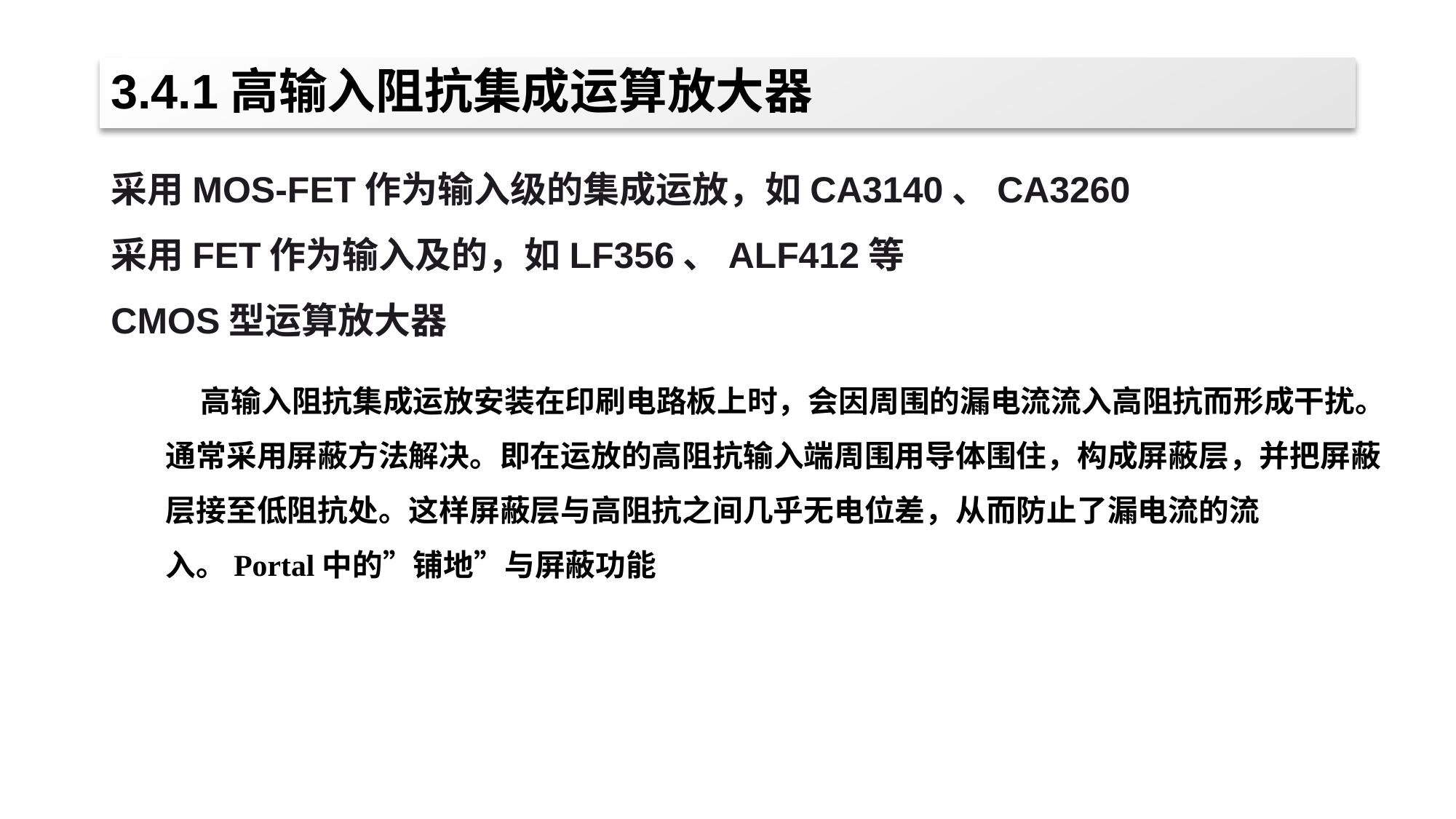

# 3.4.1高输入阻抗集成运算放大器
采用MOS-FET作为输入级的集成运放，如CA3140、CA3260
采用FET作为输入及的，如LF356、ALF412等
CMOS型运算放大器
    高输入阻抗集成运放安装在印刷电路板上时，会因周围的漏电流流入高阻抗而形成干扰。通常采用屏蔽方法解决。即在运放的高阻抗输入端周围用导体围住，构成屏蔽层，并把屏蔽层接至低阻抗处。这样屏蔽层与高阻抗之间几乎无电位差，从而防止了漏电流的流入。Portal中的”铺地”与屏蔽功能